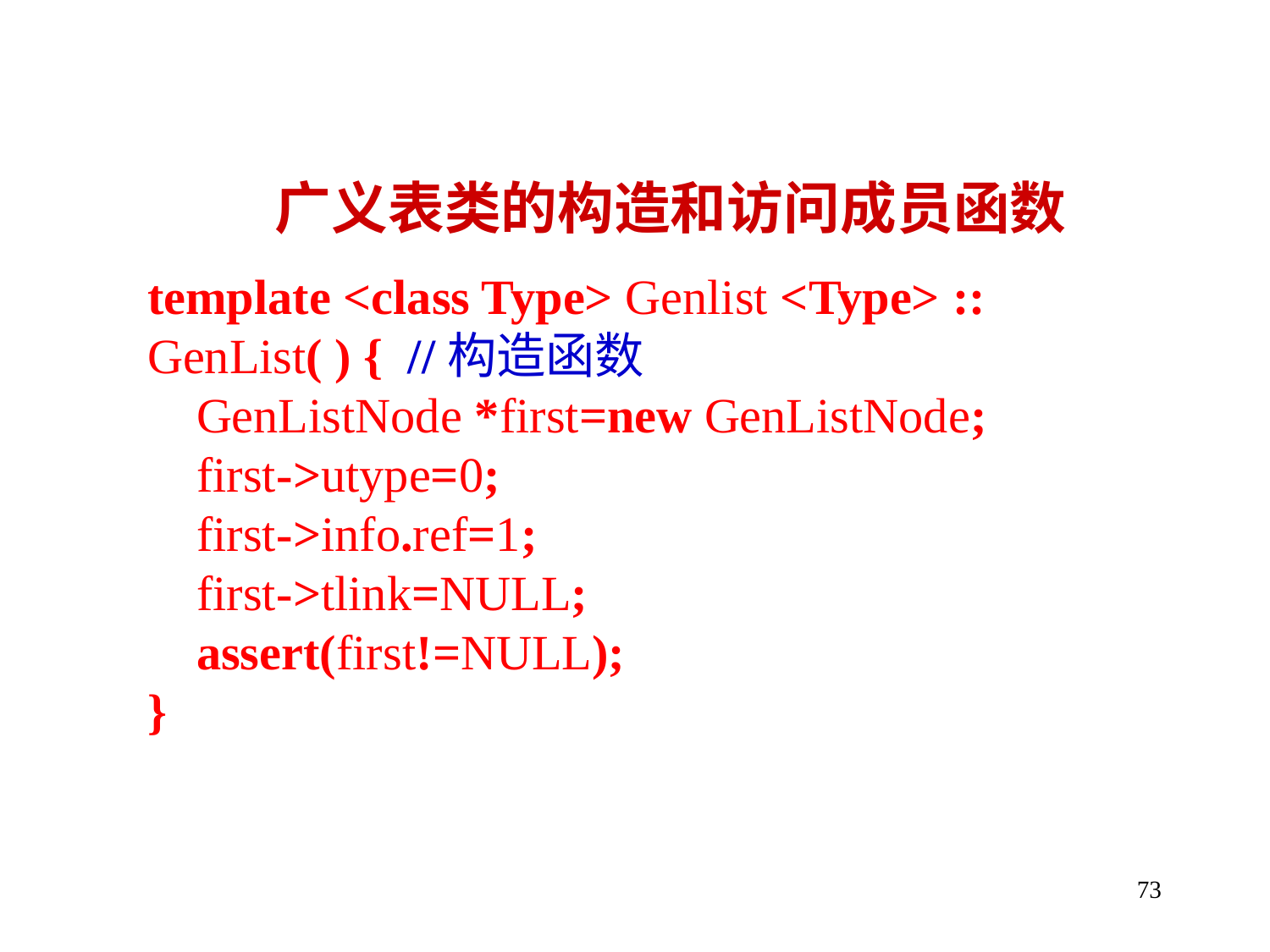

广义表类的构造和访问成员函数
template <class Type> Genlist <Type> ::
GenList( ) {  //构造函数
    GenListNode *first=new GenListNode;
    first->utype=0;
    first->info.ref=1;
    first->tlink=NULL;
    assert(first!=NULL);
}

73